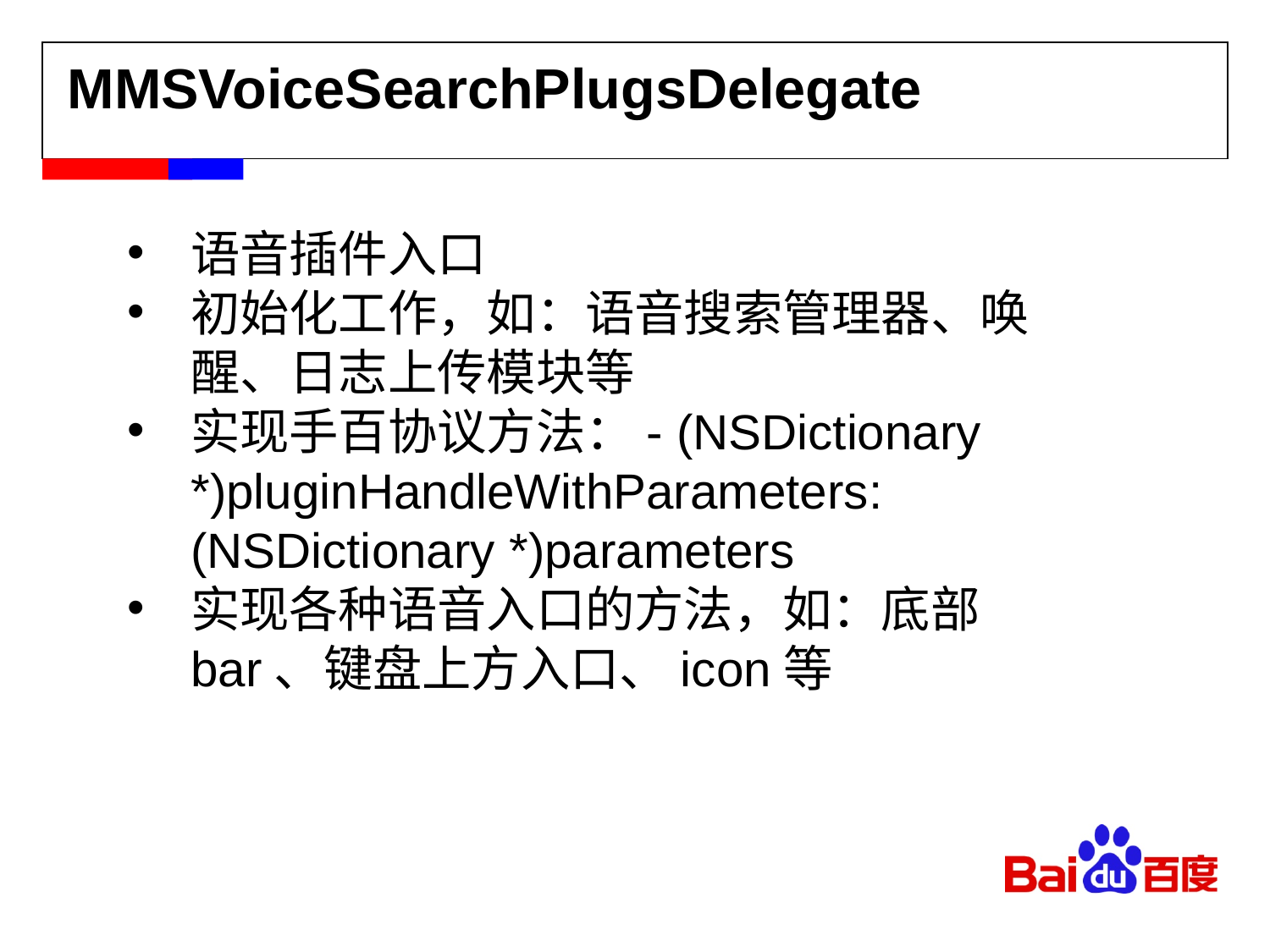

MMSVoiceSearchPlugsDelegate
语音插件入口
初始化工作，如：语音搜索管理器、唤醒、日志上传模块等
实现手百协议方法：- (NSDictionary *)pluginHandleWithParameters:(NSDictionary *)parameters
实现各种语音入口的方法，如：底部bar、键盘上方入口、icon等